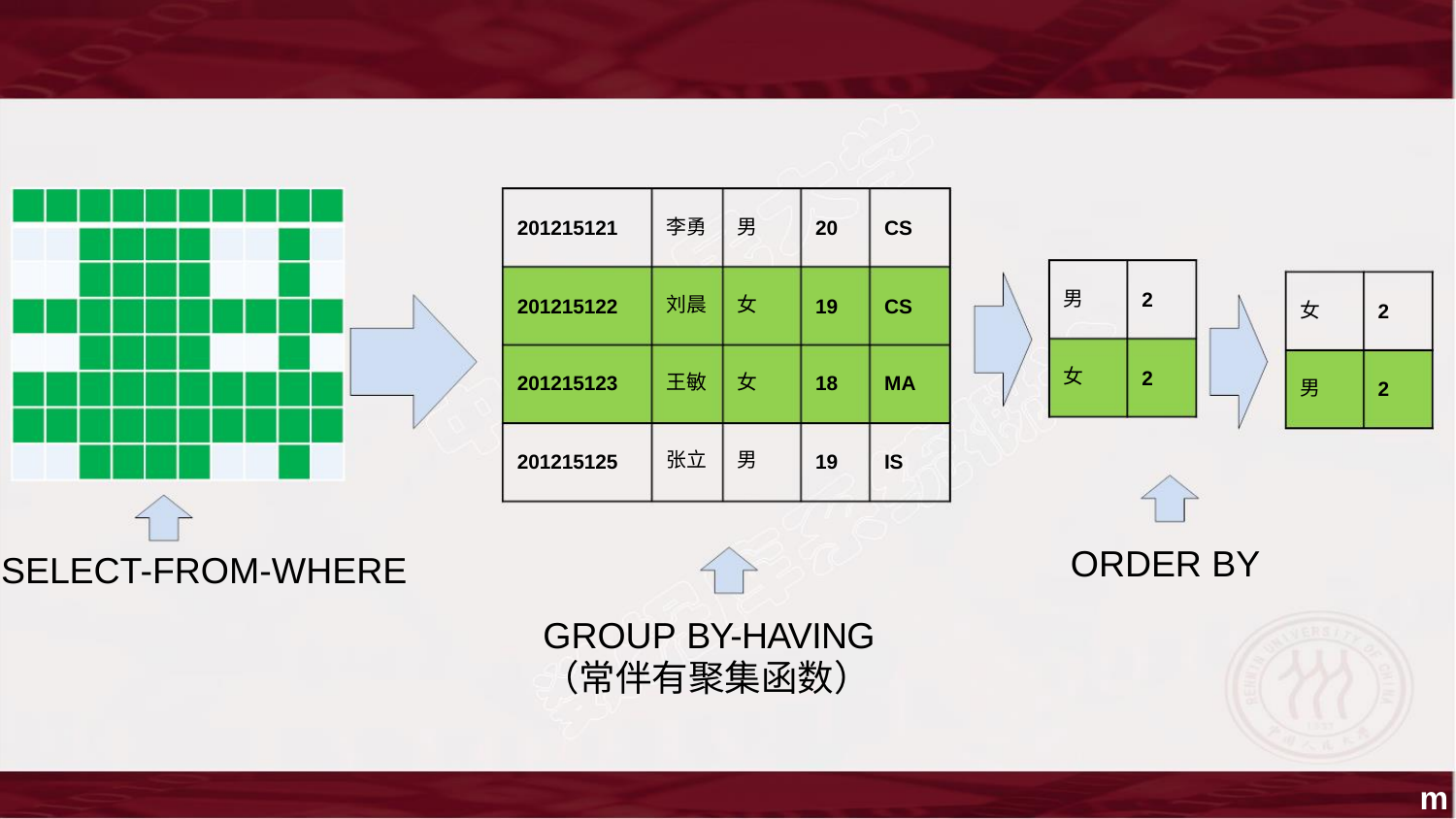

201215121
201215122
201215123
201215125
20
19
18
19
CS
CS
MA
IS
李勇
刘晨
王敏
张立
男
女
女
男
2
2
男
女
2
2
女
男
ORDER BY
SELECT-FROM-WHERE
GROUP BY-HAVING
（常伴有聚集函数）
m